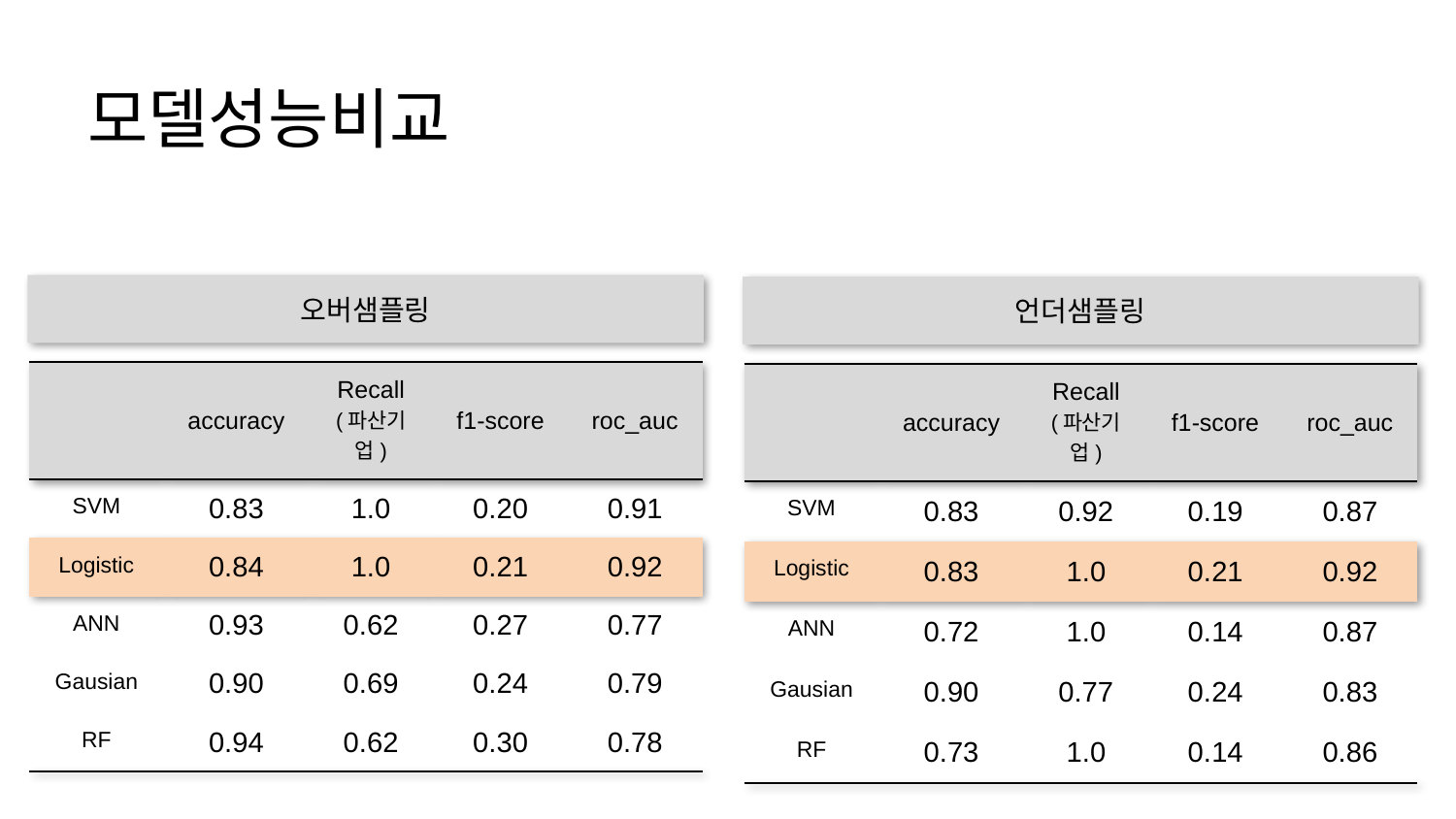

모델성능비교
오버샘플링
언더샘플링
|  | accuracy | Recall (파산기업) | f1-score | roc\_auc |
| --- | --- | --- | --- | --- |
| SVM | 0.83 | 1.0 | 0.20 | 0.91 |
| Logistic | 0.84 | 1.0 | 0.21 | 0.92 |
| ANN | 0.93 | 0.62 | 0.27 | 0.77 |
| Gausian | 0.90 | 0.69 | 0.24 | 0.79 |
| RF | 0.94 | 0.62 | 0.30 | 0.78 |
|  | accuracy | Recall (파산기업) | f1-score | roc\_auc |
| --- | --- | --- | --- | --- |
| SVM | 0.83 | 0.92 | 0.19 | 0.87 |
| Logistic | 0.83 | 1.0 | 0.21 | 0.92 |
| ANN | 0.72 | 1.0 | 0.14 | 0.87 |
| Gausian | 0.90 | 0.77 | 0.24 | 0.83 |
| RF | 0.73 | 1.0 | 0.14 | 0.86 |